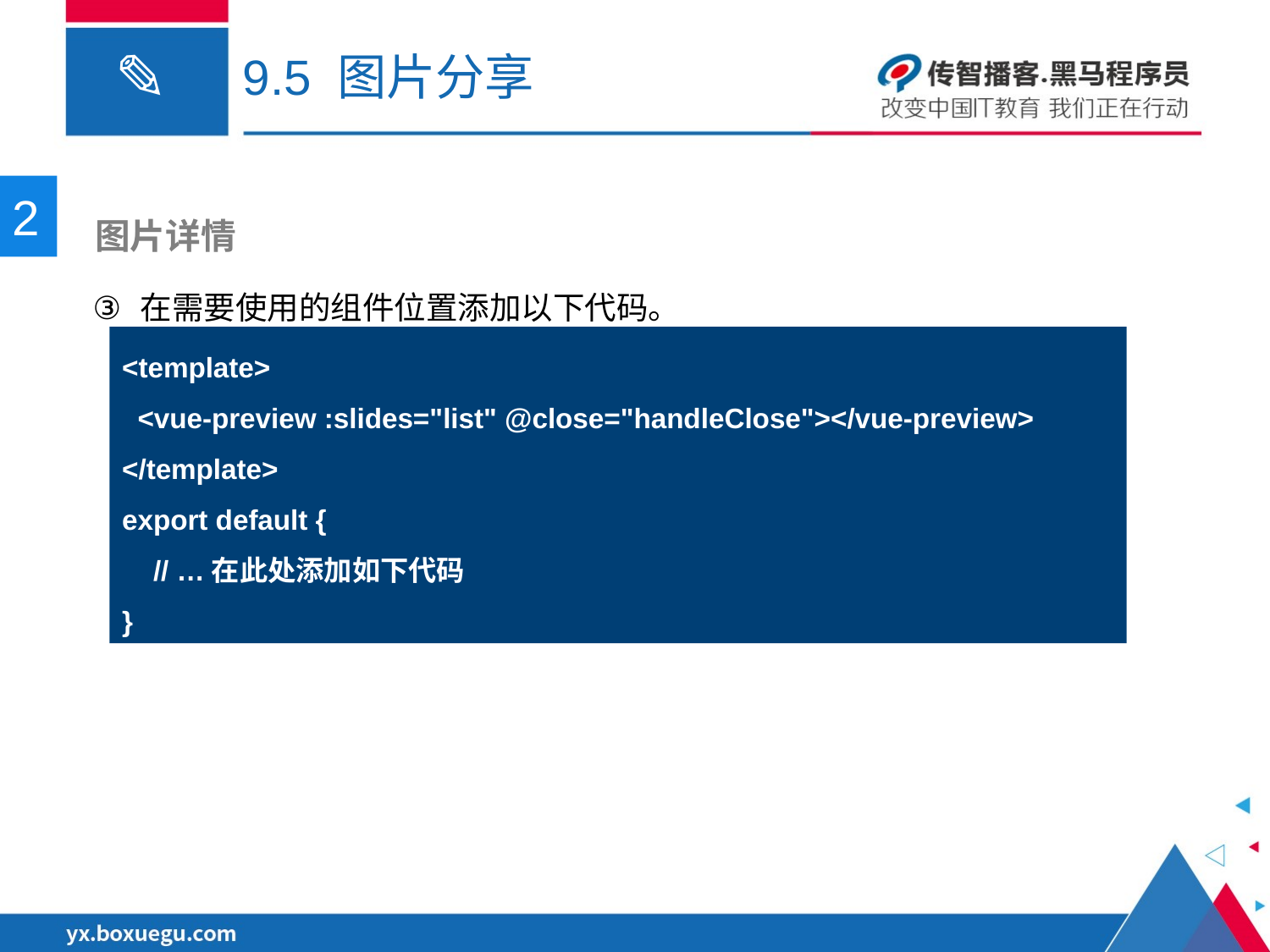

# 9.5 图片分享

2
  图片详情
在需要使用的组件位置添加以下代码。
<template>
  <vue-preview :slides="list" @close="handleClose"></vue-preview>
</template>
export default {
    // …在此处添加如下代码
}